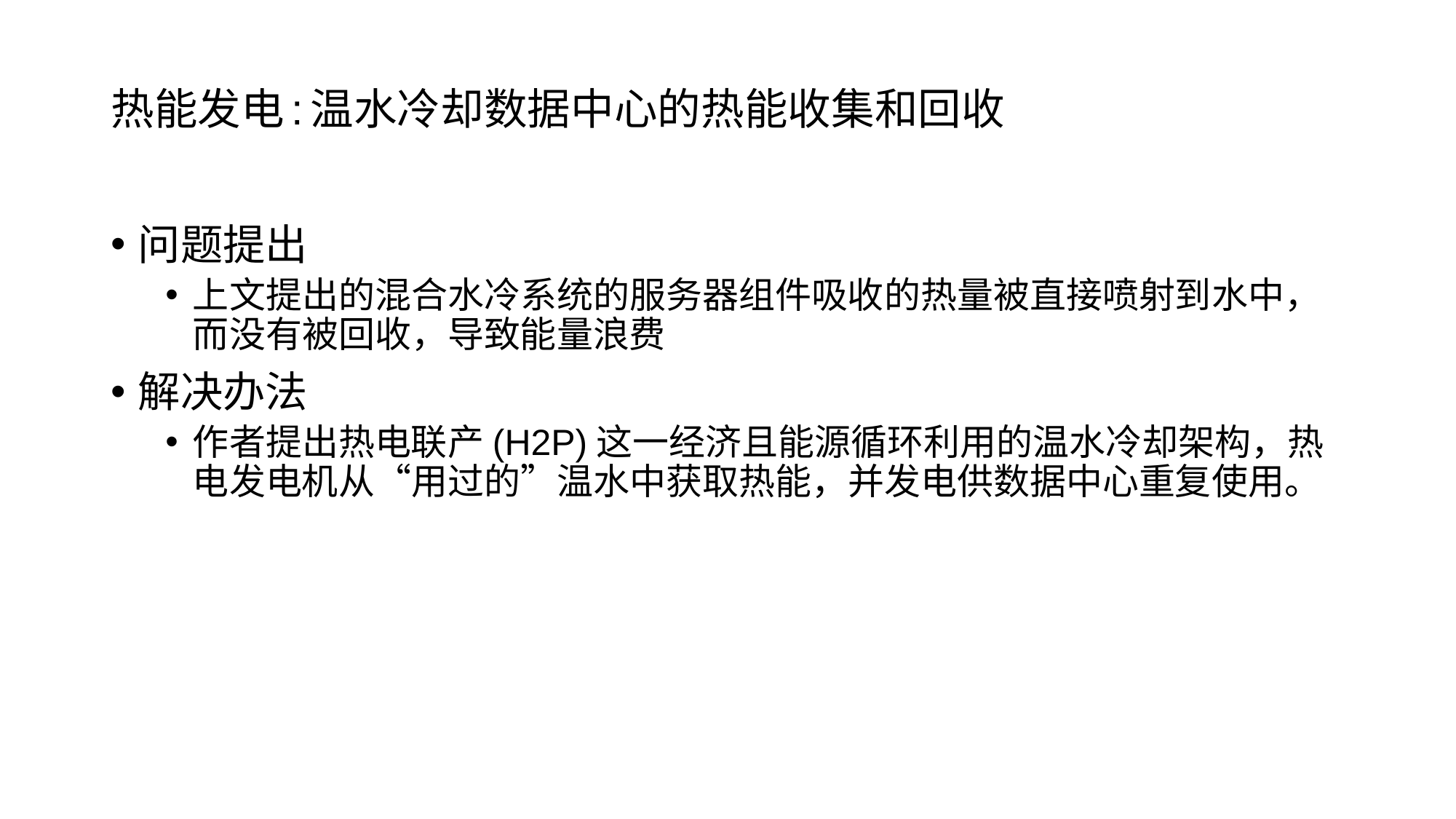

# 热能发电:温水冷却数据中心的热能收集和回收
问题提出
上文提出的混合水冷系统的服务器组件吸收的热量被直接喷射到水中，而没有被回收，导致能量浪费
解决办法
作者提出热电联产(H2P)这一经济且能源循环利用的温水冷却架构，热电发电机从“用过的”温水中获取热能，并发电供数据中心重复使用。